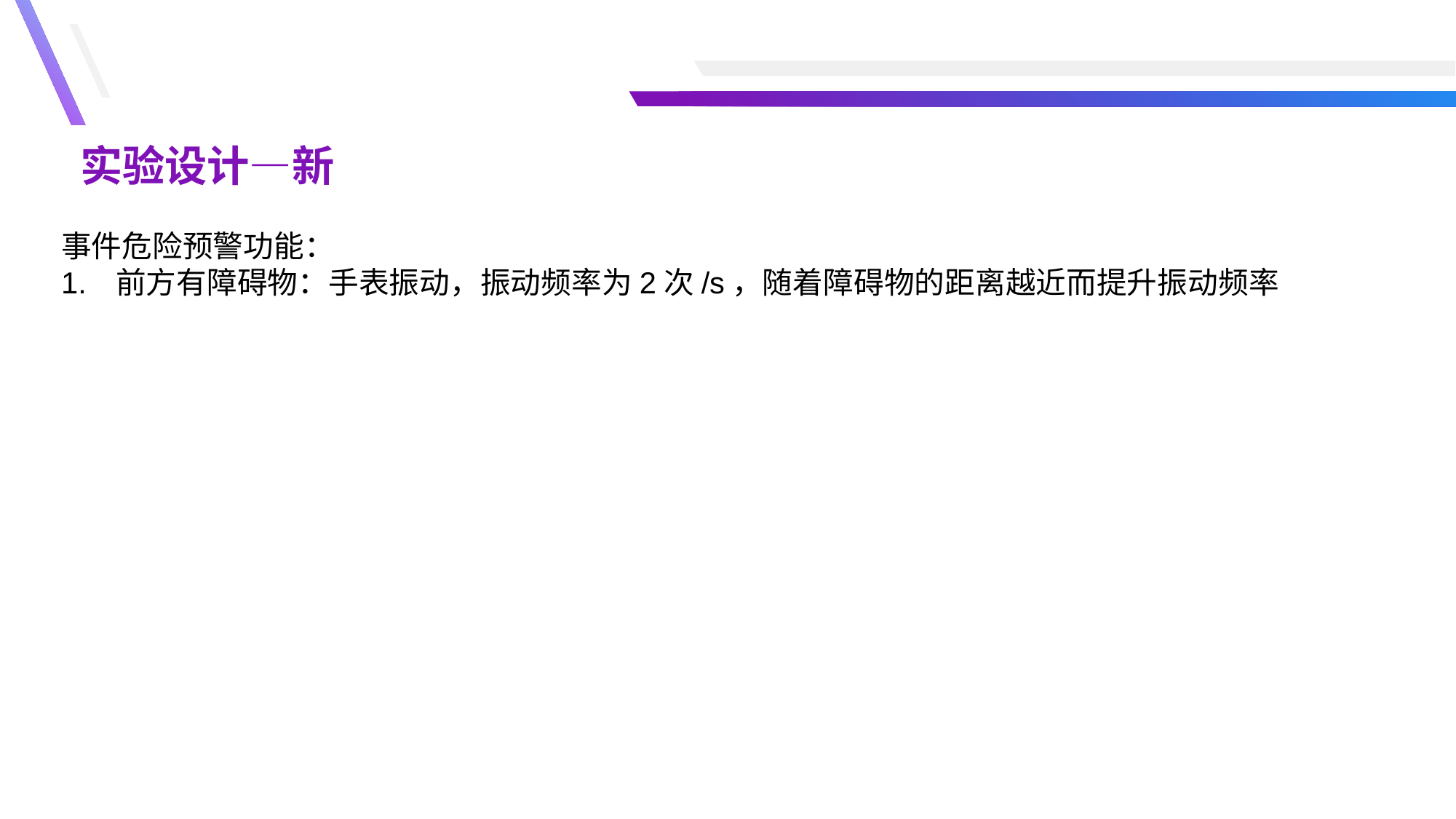

实验设计—新
事件危险预警功能：
前方有障碍物：手表振动，振动频率为2次/s，随着障碍物的距离越近而提升振动频率